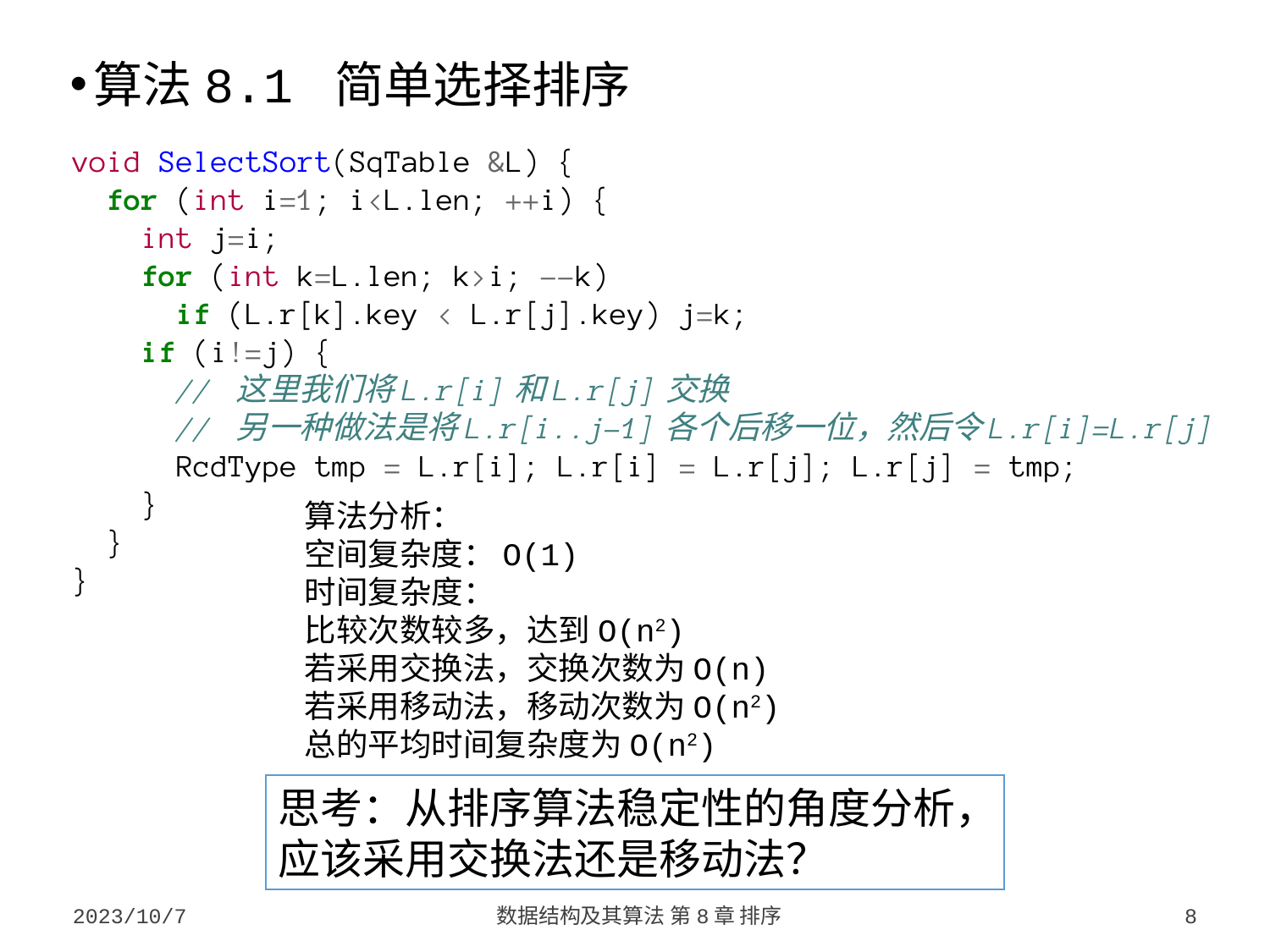

算法8.1 简单选择排序
void SelectSort(SqTable &L) {
  for (int i=1; i<L.len; ++i) {
    int j=i;
    for (int k=L.len; k>i; --k)
      if (L.r[k].key < L.r[j].key) j=k;
    if (i!=j) {
      // 这里我们将L.r[i]和L.r[j]交换
      // 另一种做法是将L.r[i..j-1]各个后移一位，然后令L.r[i]=L.r[j]
      RcdType tmp = L.r[i]; L.r[i] = L.r[j]; L.r[j] = tmp;
    }
  }
}
算法分析：
空间复杂度：O(1)
时间复杂度：
比较次数较多，达到O(n2)
若采用交换法，交换次数为O(n)
若采用移动法，移动次数为O(n2)
总的平均时间复杂度为O(n2)
思考：从排序算法稳定性的角度分析，应该采用交换法还是移动法？
2023/10/7
数据结构及其算法 第8章 排序
8